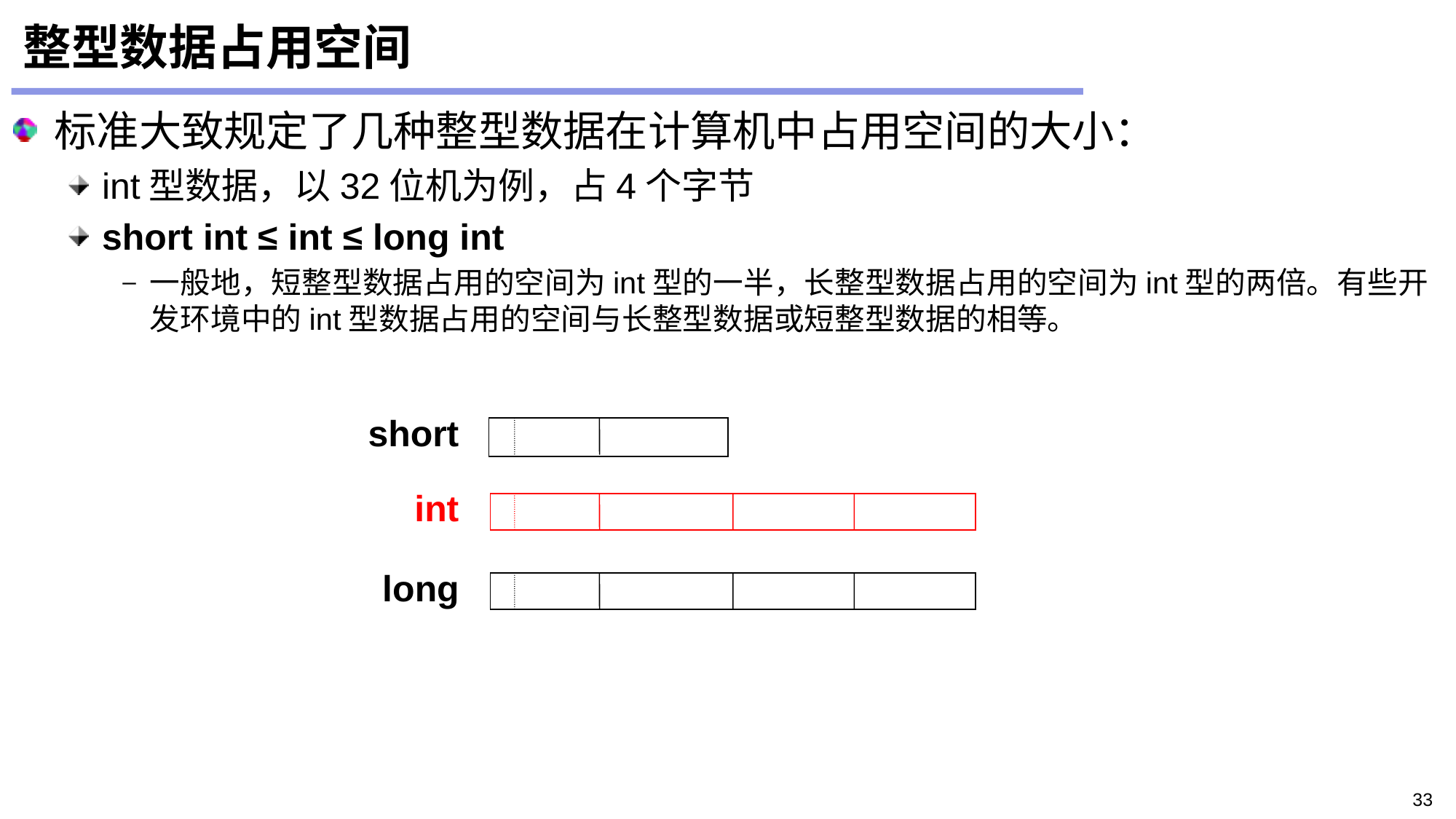

标准大致规定了几种整型数据在计算机中占用空间的大小：
int型数据，以32位机为例，占4个字节
short int ≤ int ≤ long int
一般地，短整型数据占用的空间为int型的一半，长整型数据占用的空间为int型的两倍。有些开发环境中的int型数据占用的空间与长整型数据或短整型数据的相等。

整型数据占用空间
         short

int

long

33